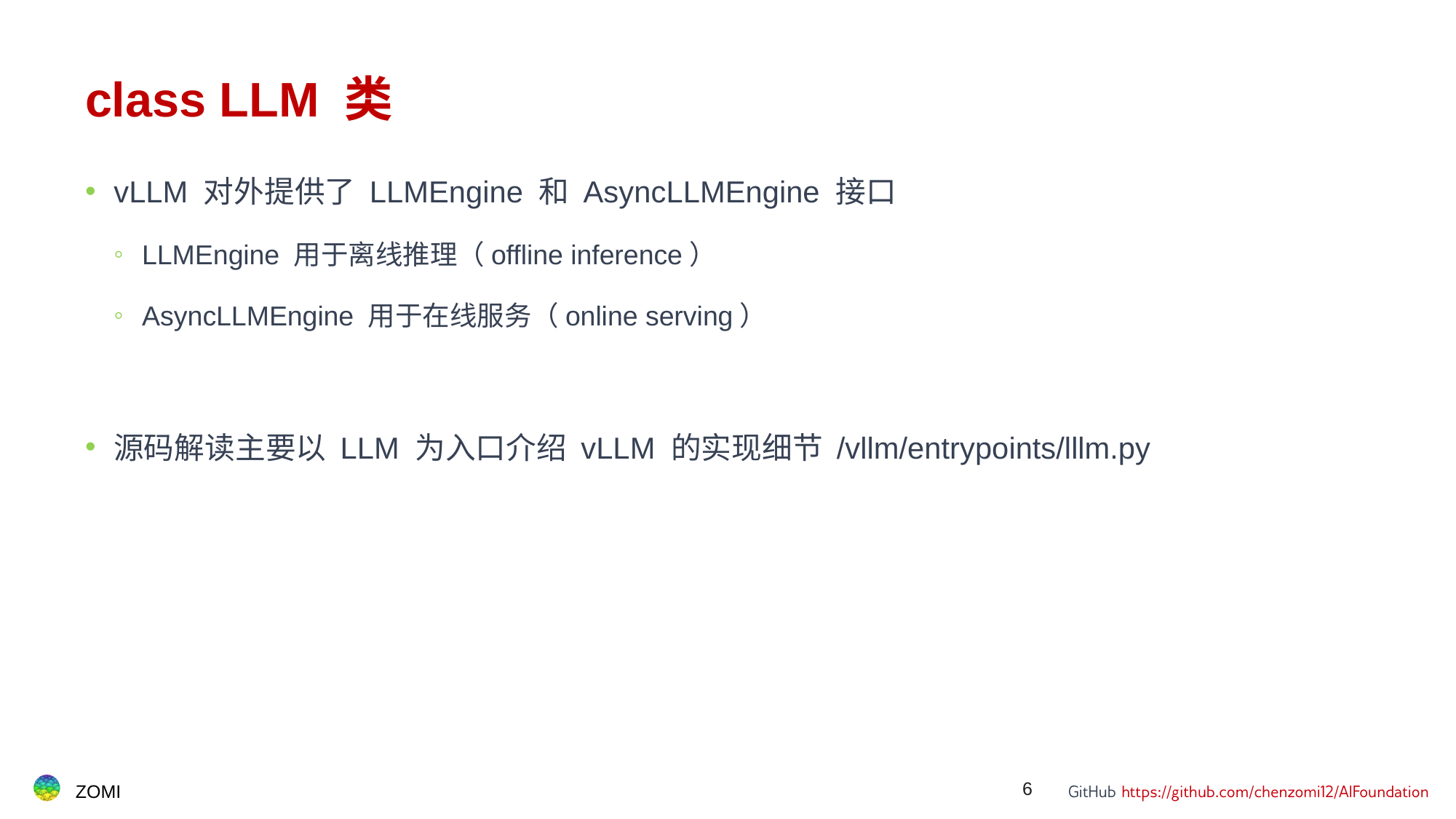

# class LLM 类
vLLM 对外提供了 LLMEngine 和 AsyncLLMEngine 接口
LLMEngine 用于离线推理（offline inference）
AsyncLLMEngine 用于在线服务（online serving）

源码解读主要以 LLM 为入口介绍 vLLM 的实现细节 /vllm/entrypoints/lllm.py